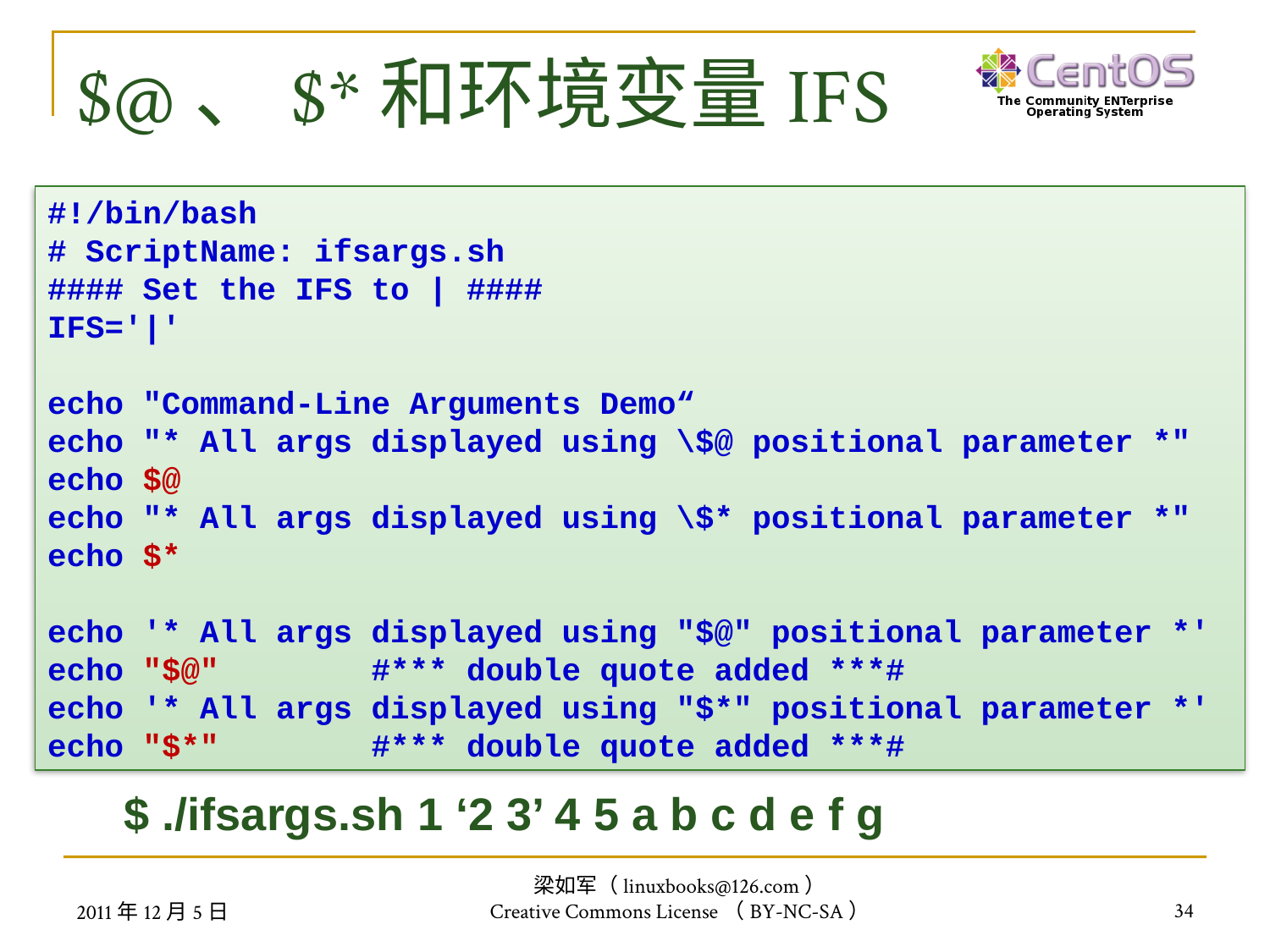

# $@、$*和环境变量IFS
#!/bin/bash
# ScriptName: ifsargs.sh
#### Set the IFS to | ####
IFS='|'

echo "Command-Line Arguments Demo“
echo "* All args displayed using \$@ positional parameter *"
echo $@
echo "* All args displayed using \$* positional parameter *"
echo $*

echo '* All args displayed using "$@" positional parameter *'
echo "$@"        #*** double quote added ***#
echo '* All args displayed using "$*" positional parameter *'
echo "$*"        #*** double quote added ***#
执行脚本
$ ./ifsargs.sh 1 ‘2 3’ 4 5 a b c d e f g
梁如军（linuxbooks@126.com）
Creative Commons License（BY-NC-SA）
2011年12月5日
34